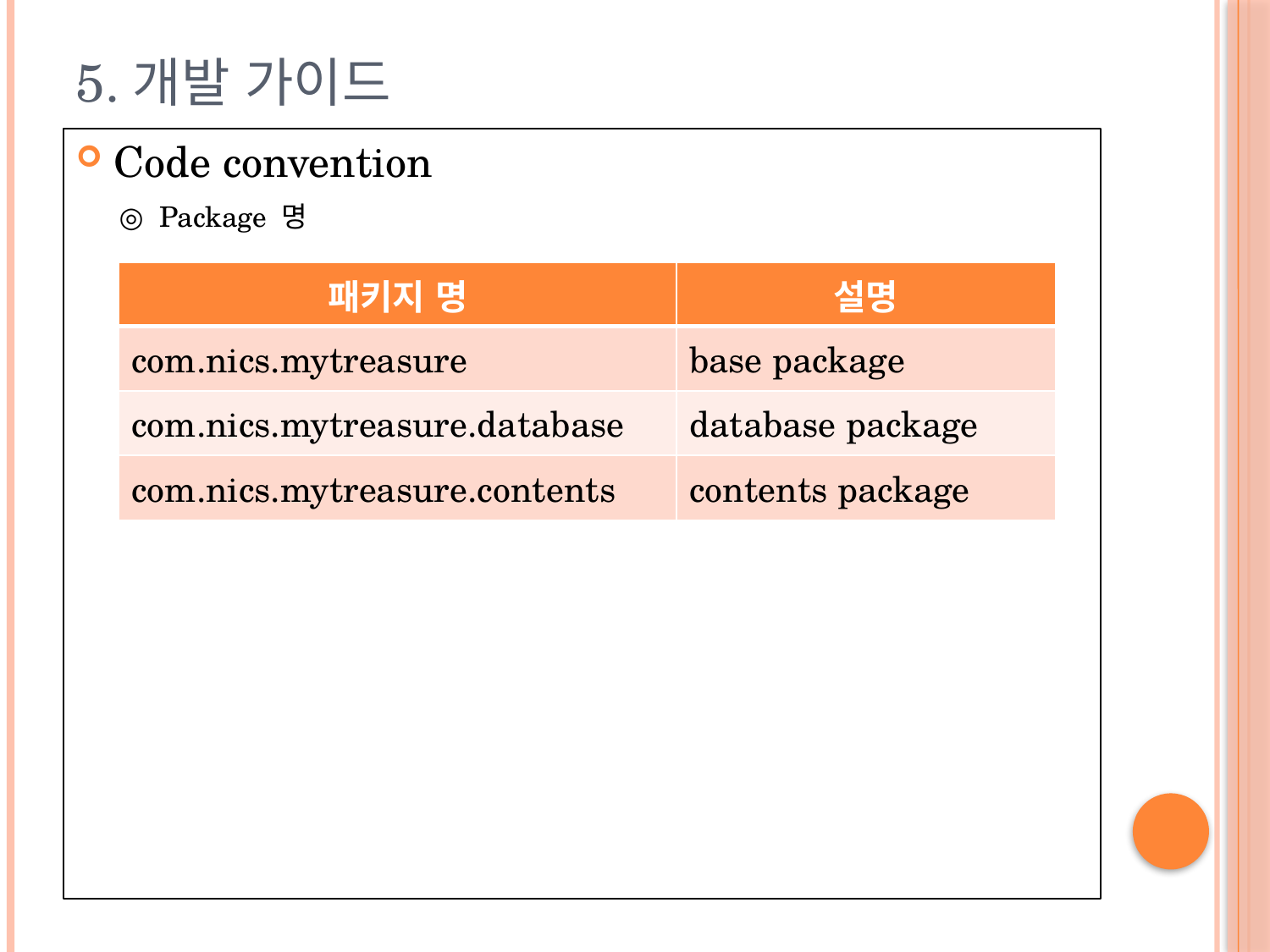

# 5.개발 가이드
Code convention
◎  Package 명
| 패키지 명 | 설명 |
| --- | --- |
| com.nics.mytreasure | base package |
| com.nics.mytreasure.database | database package |
| com.nics.mytreasure.contents | contents package |